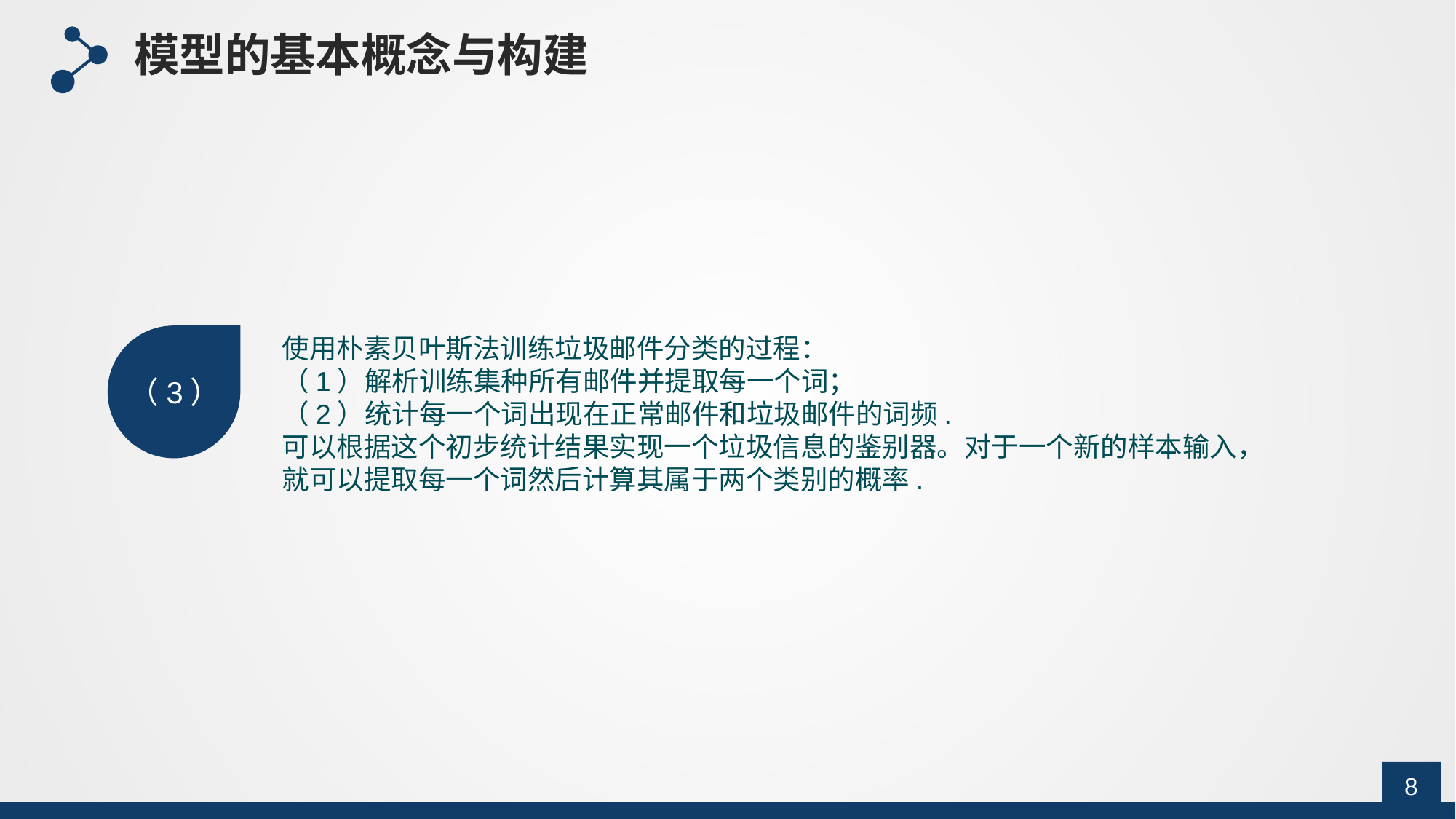

模型的基本概念与构建

使用朴素贝叶斯法训练垃圾邮件分类的过程：
（1）解析训练集种所有邮件并提取每一个词；
（2）统计每一个词出现在正常邮件和垃圾邮件的词频.
可以根据这个初步统计结果实现一个垃圾信息的鉴别器。对于一个新的样本输入，就可以提取每一个词然后计算其属于两个类别的概率.
（3）